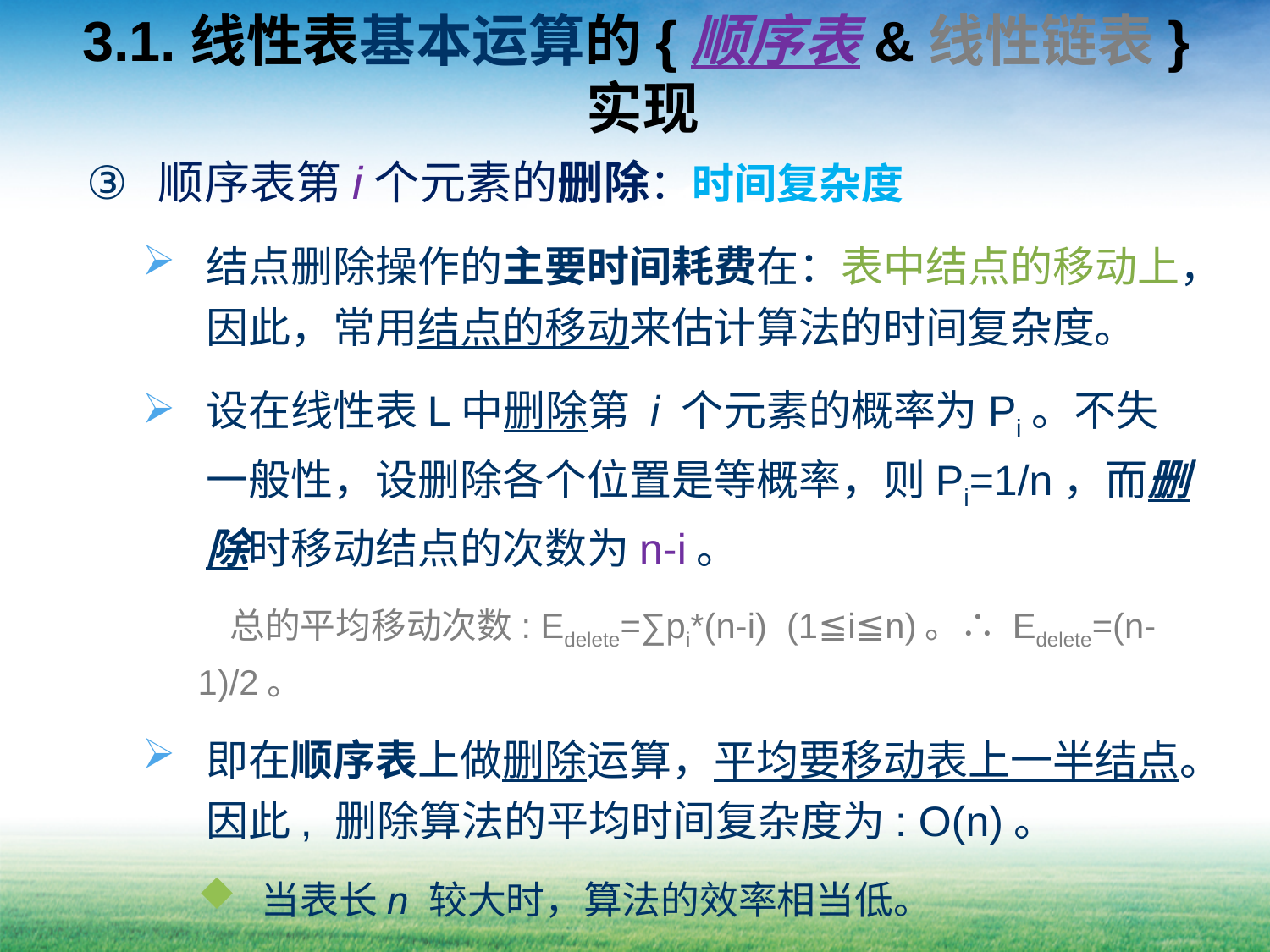

# 3.1.线性表基本运算的{顺序表&线性链表}实现
顺序表第i个元素的删除：时间复杂度
结点删除操作的主要时间耗费在：表中结点的移动上，因此，常用结点的移动来估计算法的时间复杂度。
设在线性表L中删除第 i 个元素的概率为Pi。不失一般性，设删除各个位置是等概率，则Pi=1/n，而删除时移动结点的次数为n-i。
   总的平均移动次数: Edelete=∑pi*(n-i)  (1≦i≦n)。∴ Edelete=(n-1)/2。
即在顺序表上做删除运算，平均要移动表上一半结点。因此, 删除算法的平均时间复杂度为: O(n)。
当表长n 较大时，算法的效率相当低。